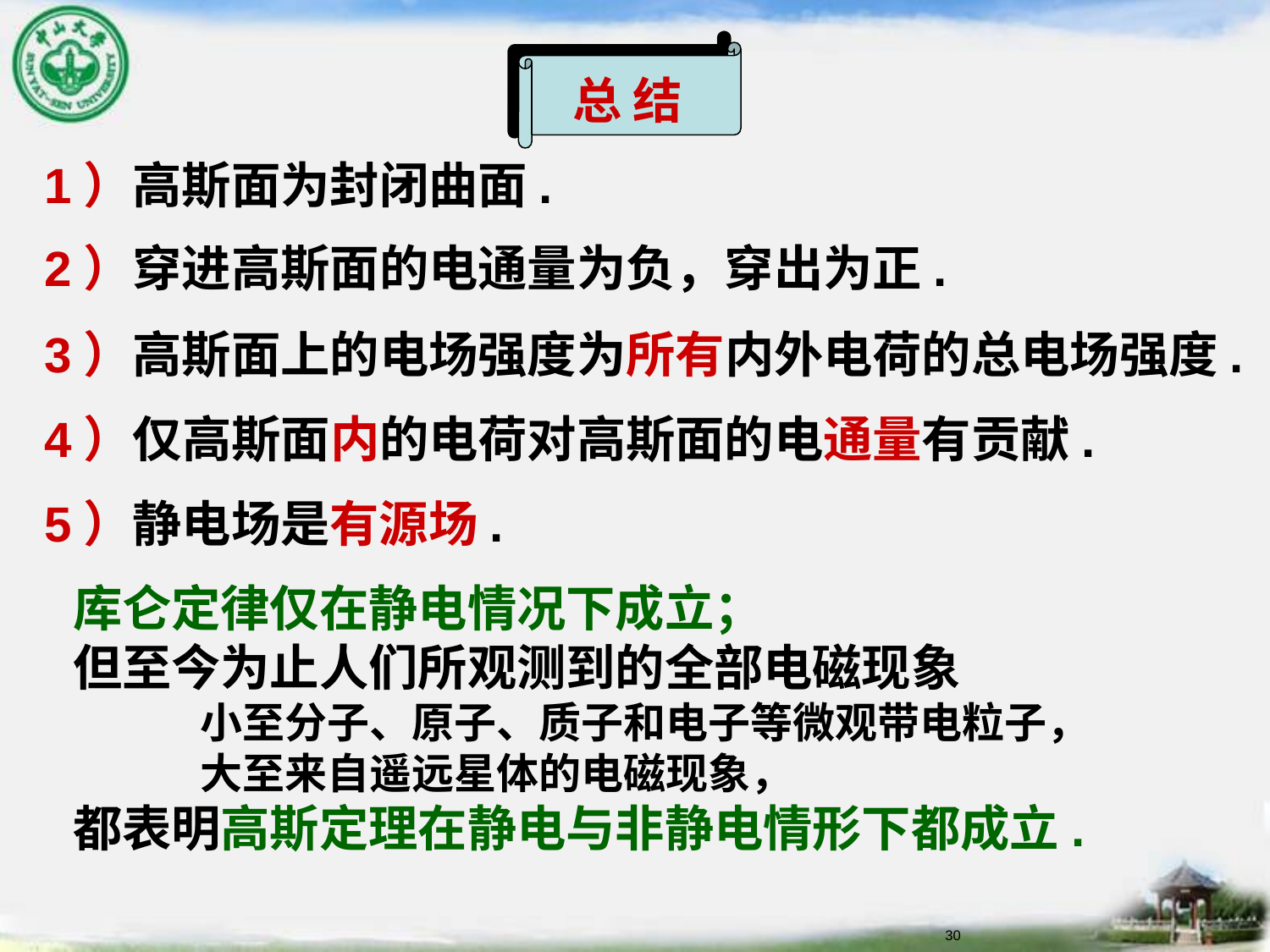

总 结
1）高斯面为封闭曲面.
2）穿进高斯面的电通量为负，穿出为正.
3）高斯面上的电场强度为所有内外电荷的总电场强度.
4）仅高斯面内的电荷对高斯面的电通量有贡献.
5）静电场是有源场.
库仑定律仅在静电情况下成立；
但至今为止人们所观测到的全部电磁现象
	小至分子、原子、质子和电子等微观带电粒子，
	大至来自遥远星体的电磁现象，
都表明高斯定理在静电与非静电情形下都成立.
30